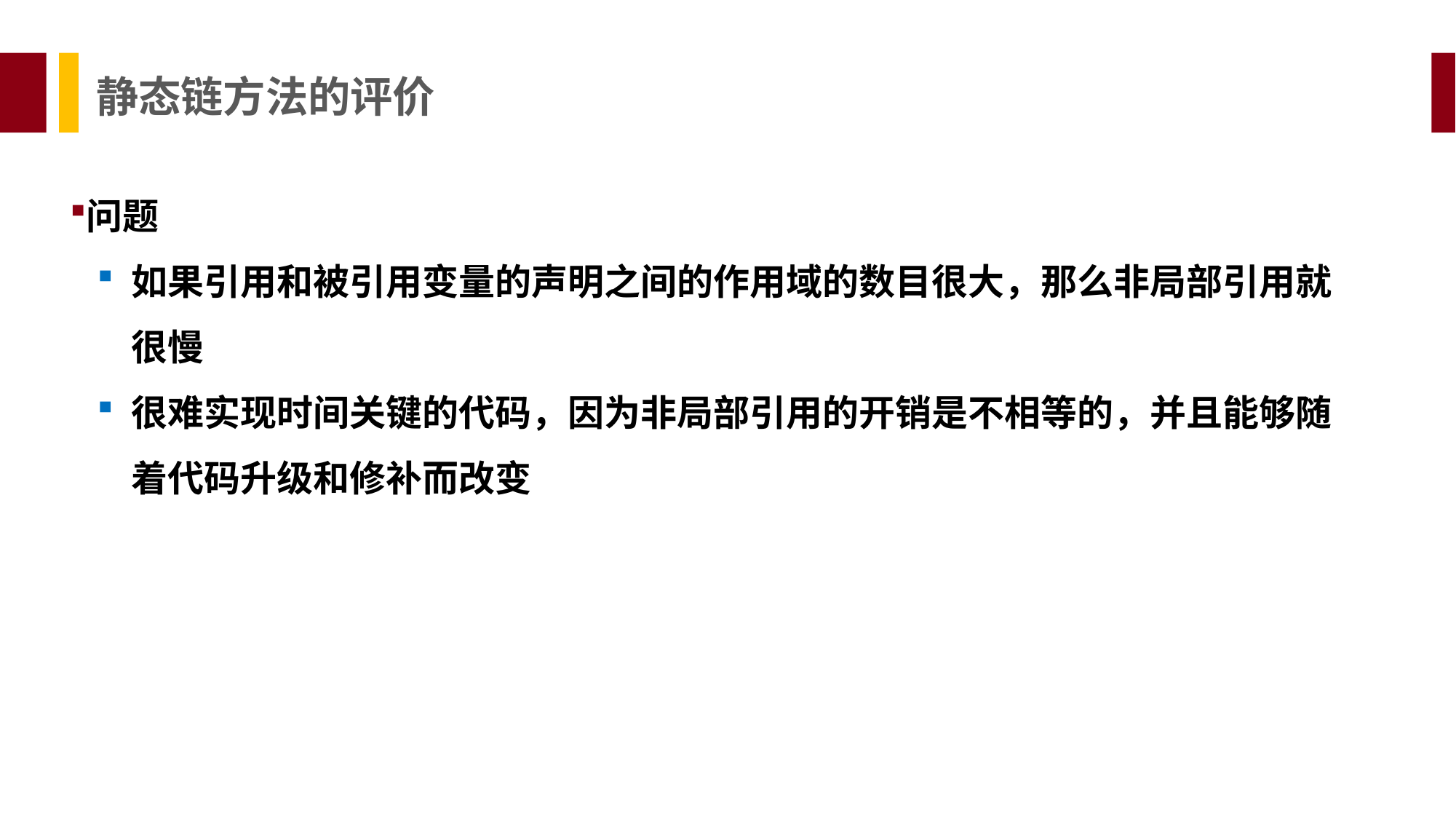

静态链方法的评价
问题
如果引用和被引用变量的声明之间的作用域的数目很大，那么非局部引用就很慢
很难实现时间关键的代码，因为非局部引用的开销是不相等的，并且能够随着代码升级和修补而改变